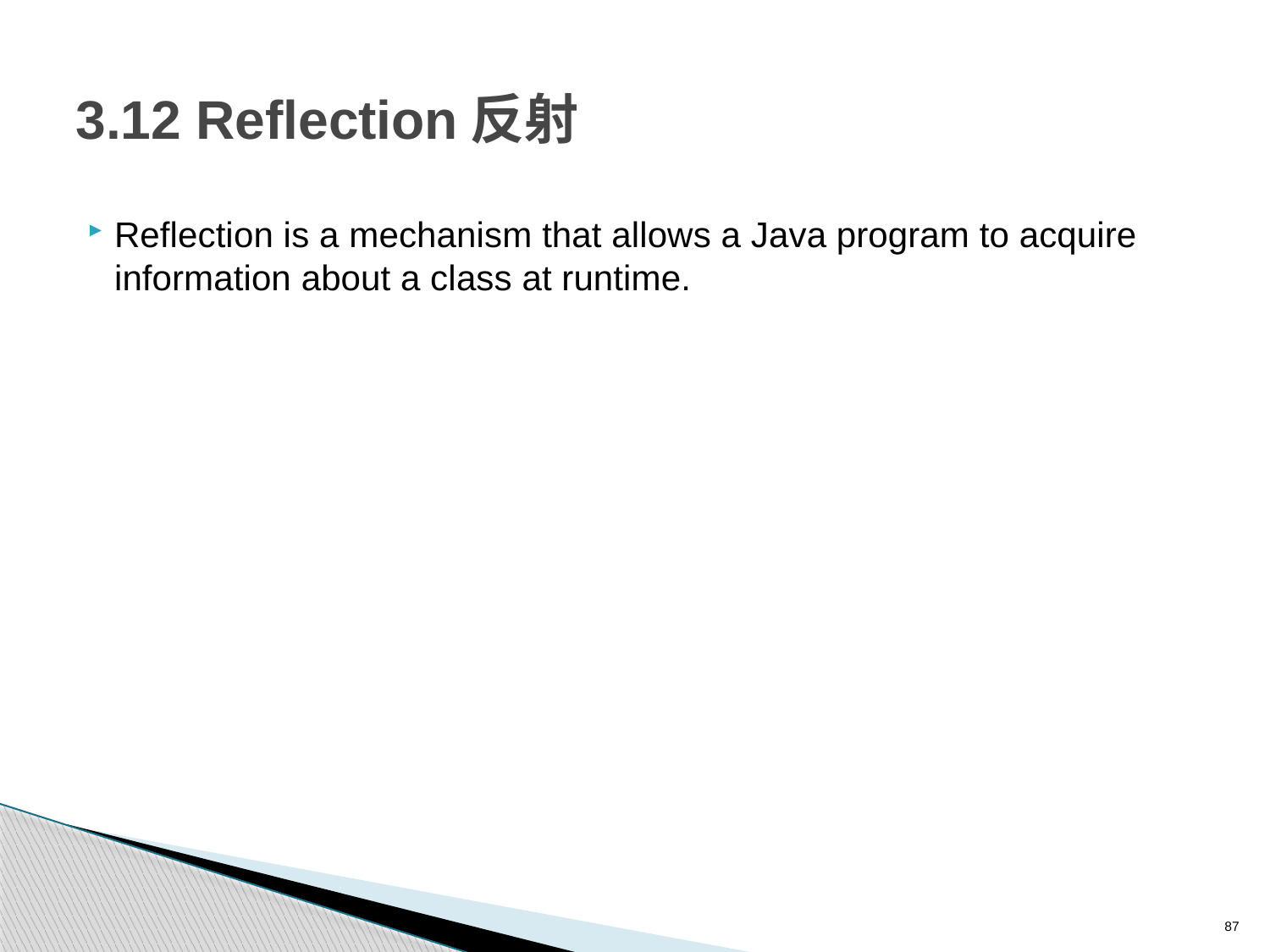

# 3.12 Reflection反射
Reflection is a mechanism that allows a Java program to acquire information about a class at runtime.

87